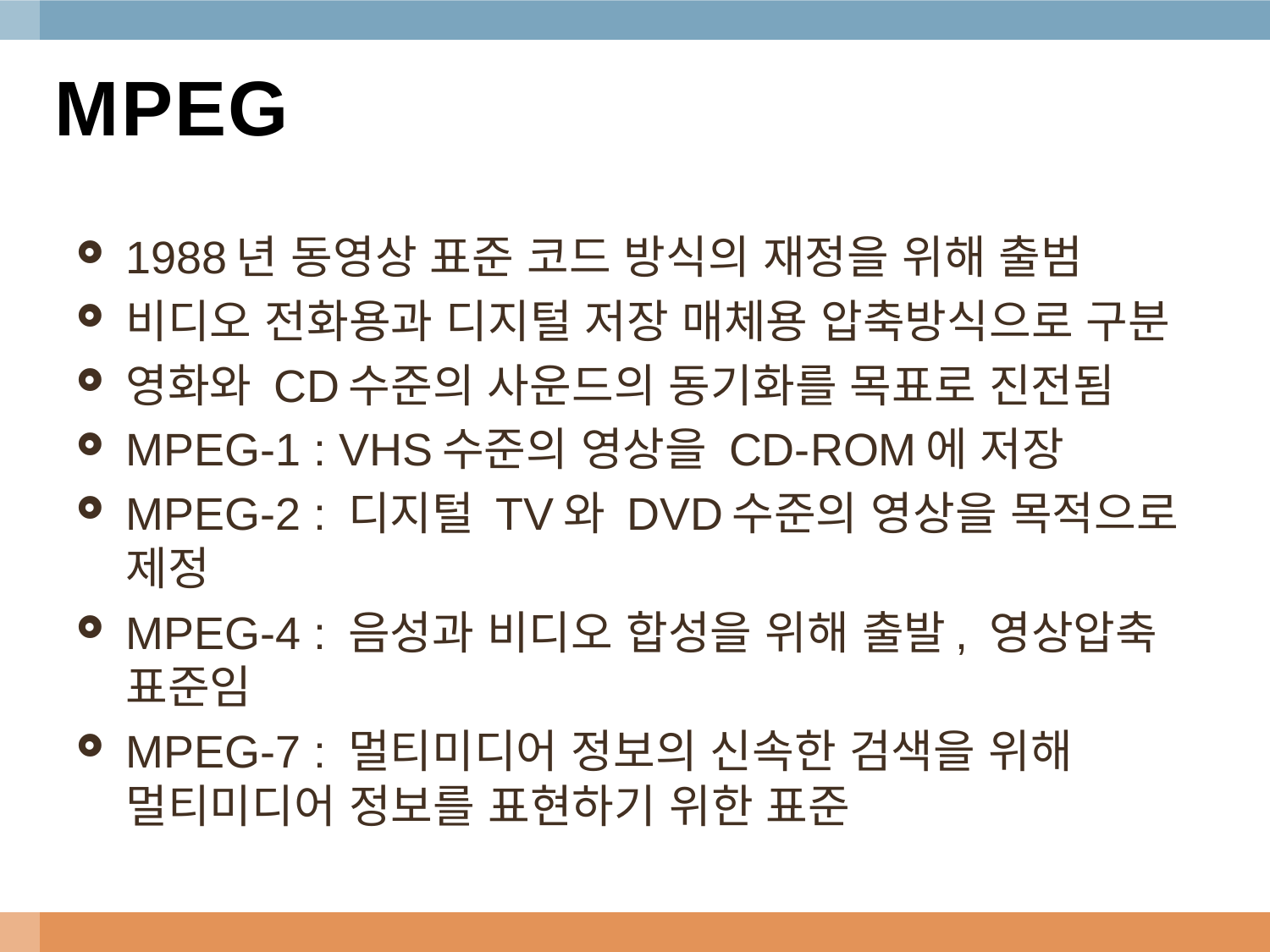

# MPEG
1988년 동영상 표준 코드 방식의 재정을 위해 출범
비디오 전화용과 디지털 저장 매체용 압축방식으로 구분
영화와 CD수준의 사운드의 동기화를 목표로 진전됨
MPEG-1 : VHS수준의 영상을 CD-ROM에 저장
MPEG-2 : 디지털 TV와 DVD수준의 영상을 목적으로 제정
MPEG-4 : 음성과 비디오 합성을 위해 출발, 영상압축 표준임
MPEG-7 : 멀티미디어 정보의 신속한 검색을 위해 멀티미디어 정보를 표현하기 위한 표준